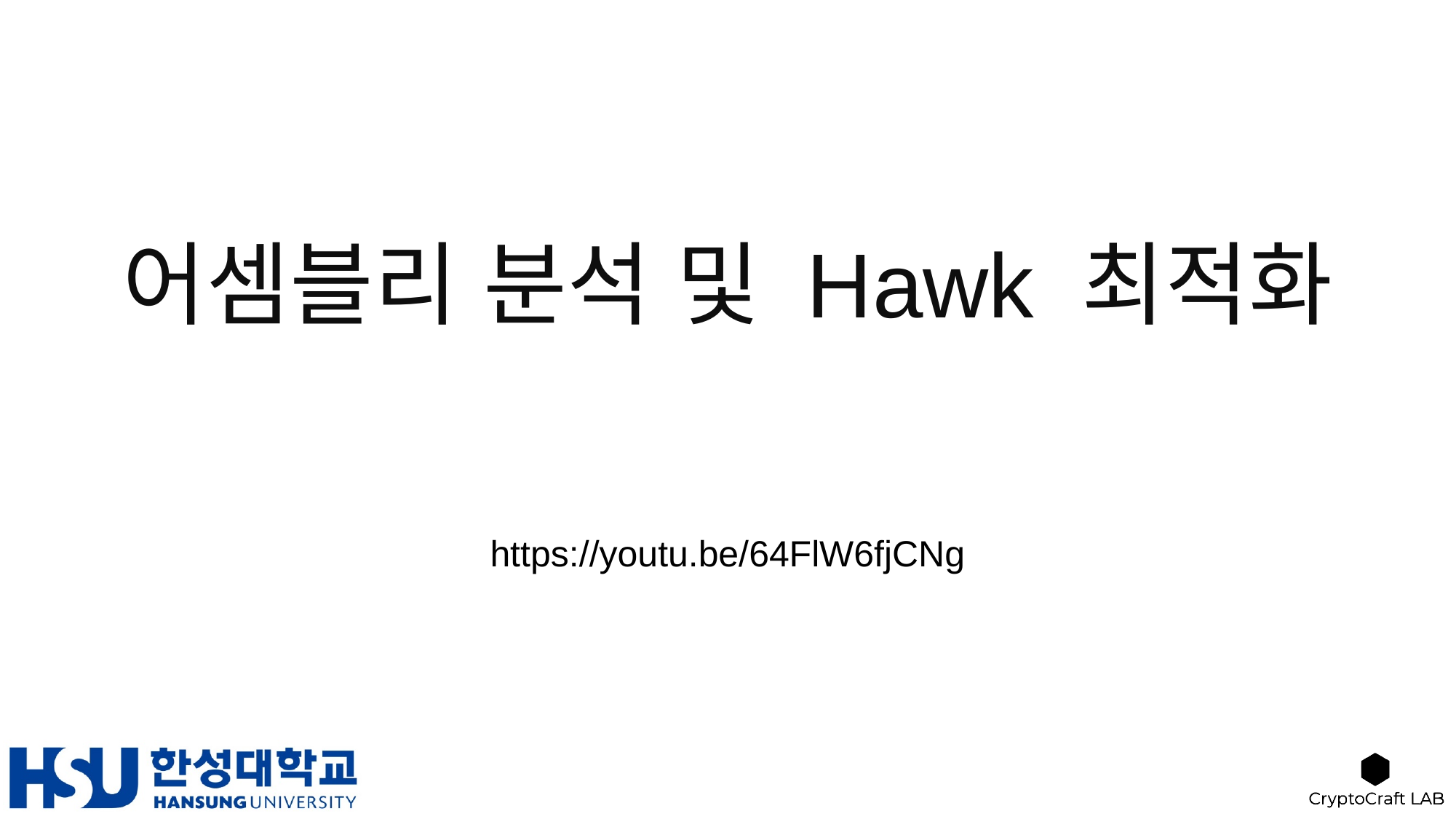

# 어셈블리 분석 및 Hawk 최적화
https://youtu.be/64FlW6fjCNg